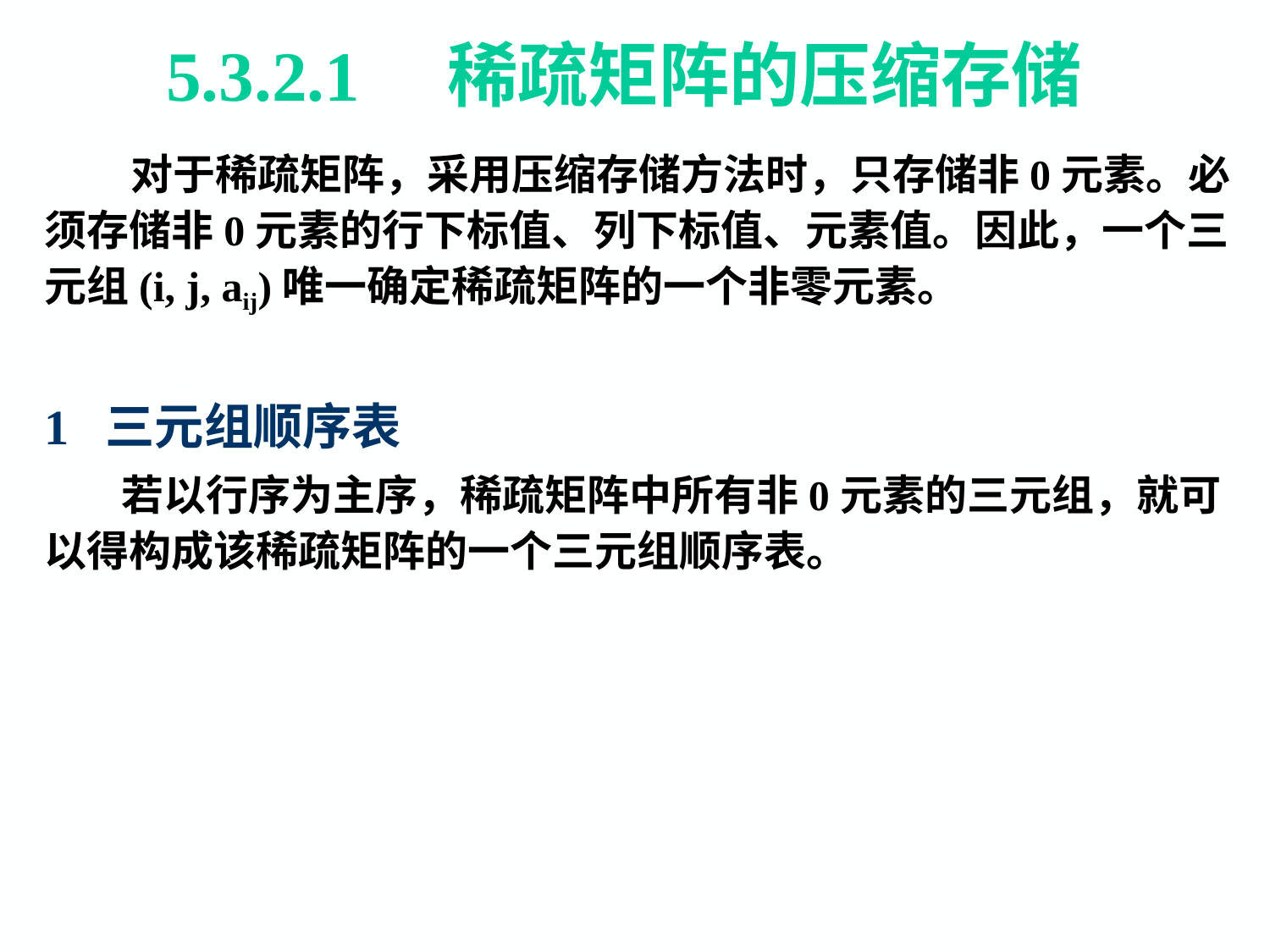

5.3.2.1    稀疏矩阵的压缩存储
        对于稀疏矩阵，采用压缩存储方法时，只存储非0元素。必须存储非0元素的行下标值、列下标值、元素值。因此，一个三元组(i, j, aij)唯一确定稀疏矩阵的一个非零元素。

1  三元组顺序表
       若以行序为主序，稀疏矩阵中所有非0元素的三元组，就可以得构成该稀疏矩阵的一个三元组顺序表。